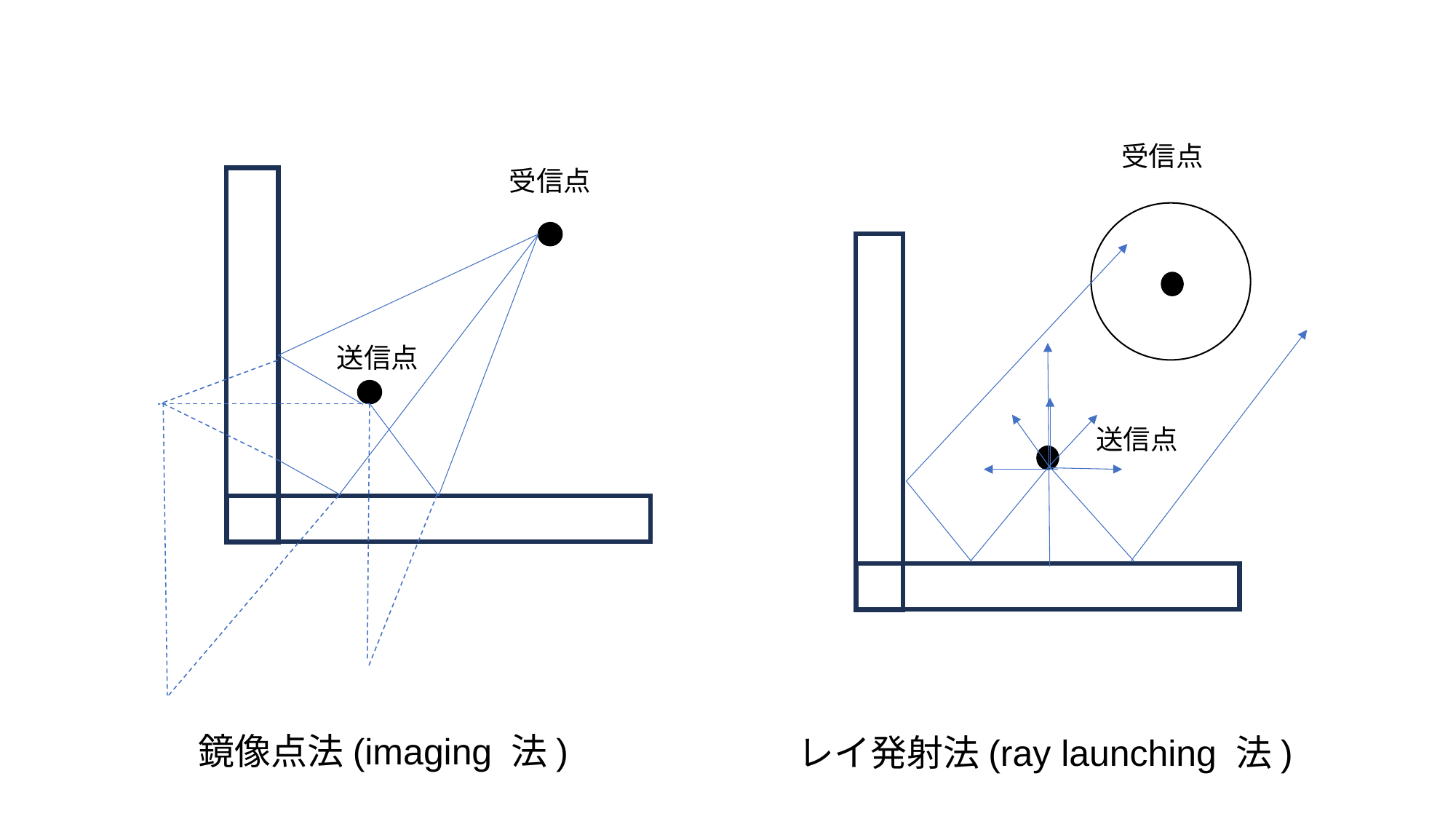

受信点

送信点

受信点

送信点

鏡像点法(imaging 法)
レイ発射法(ray launching 法)